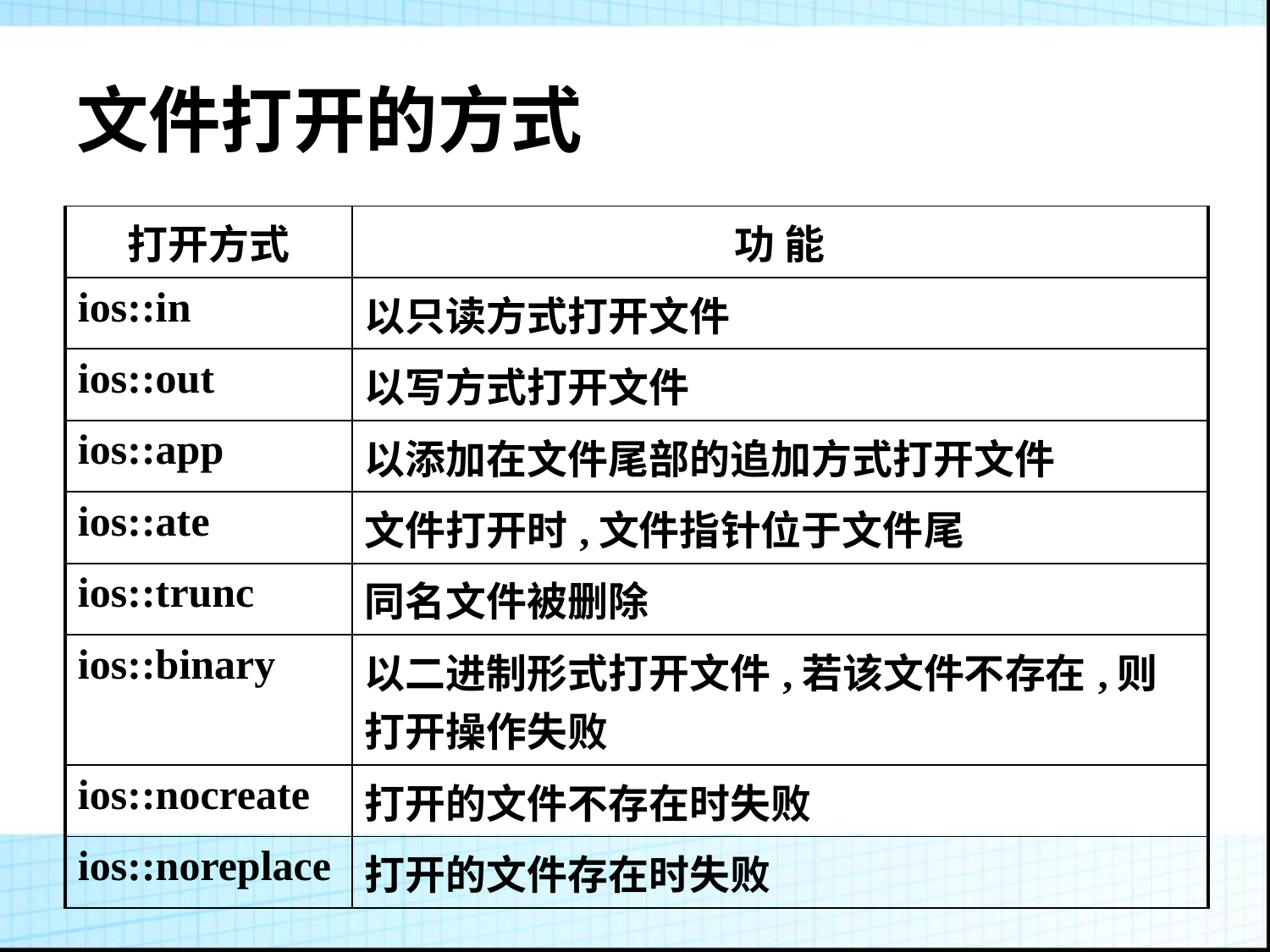

# 文件打开的方式
| 打开方式 | 功 能 |
| --- | --- |
| ios::in | 以只读方式打开文件 |
| ios::out | 以写方式打开文件 |
| ios::app | 以添加在文件尾部的追加方式打开文件 |
| ios::ate | 文件打开时,文件指针位于文件尾 |
| ios::trunc | 同名文件被删除 |
| ios::binary | 以二进制形式打开文件,若该文件不存在,则打开操作失败 |
| ios::nocreate | 打开的文件不存在时失败 |
| ios::noreplace | 打开的文件存在时失败 |